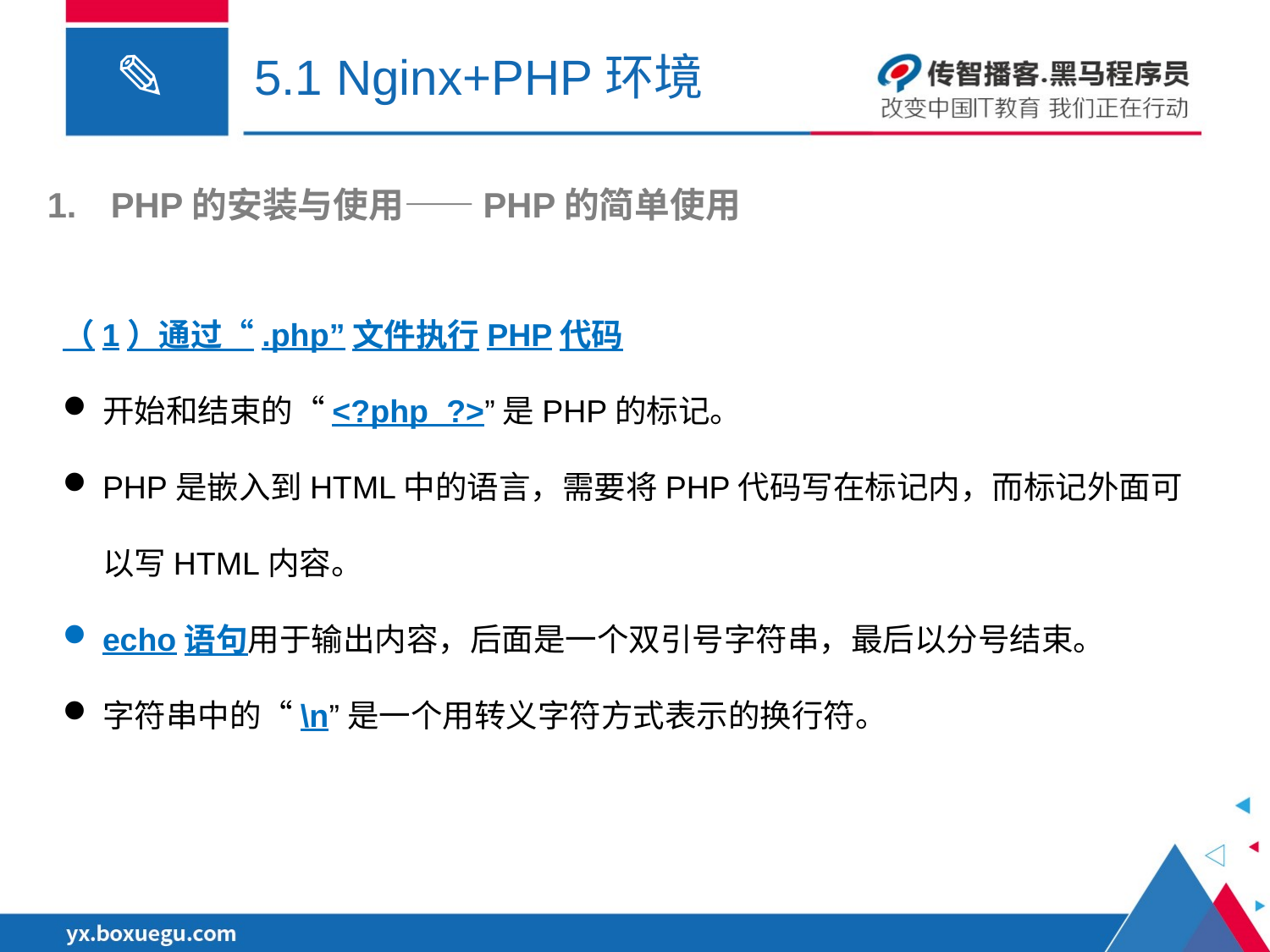

# 5.1 Nginx+PHP环境
PHP的安装与使用——PHP的简单使用
（1）通过“.php”文件执行PHP代码
开始和结束的“<?php  ?>”是PHP的标记。
PHP是嵌入到HTML中的语言，需要将PHP代码写在标记内，而标记外面可以写HTML内容。
echo语句用于输出内容，后面是一个双引号字符串，最后以分号结束。
字符串中的“\n”是一个用转义字符方式表示的换行符。